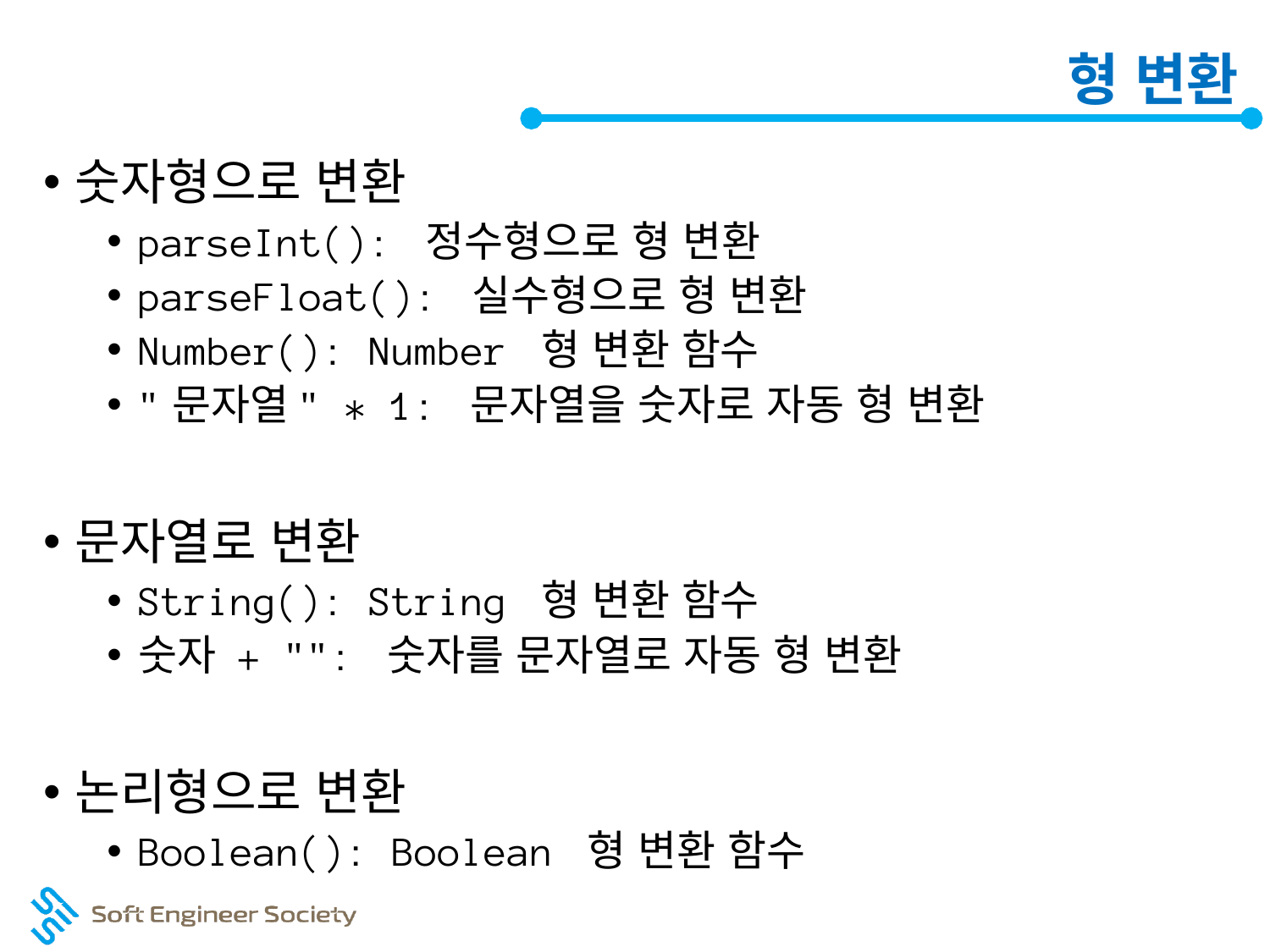

# 형 변환
숫자형으로 변환
parseInt(): 정수형으로 형 변환
parseFloat(): 실수형으로 형 변환
Number(): Number 형 변환 함수
"문자열" * 1: 문자열을 숫자로 자동 형 변환

문자열로 변환
String(): String 형 변환 함수
숫자 + "": 숫자를 문자열로 자동 형 변환

논리형으로 변환
Boolean(): Boolean 형 변환 함수